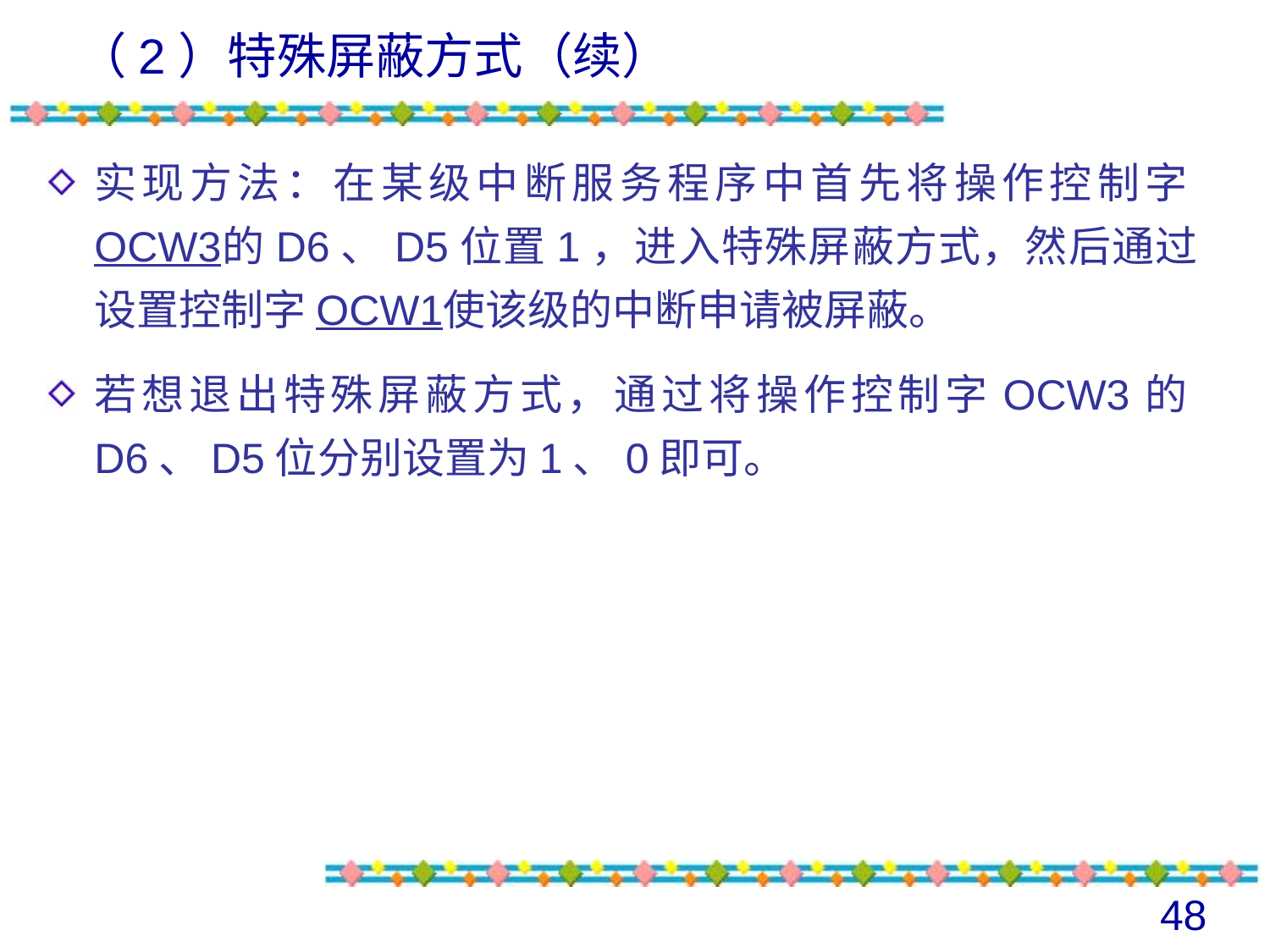

# （2）特殊屏蔽方式（续）
实现方法：在某级中断服务程序中首先将操作控制字OCW3的D6、D5位置1，进入特殊屏蔽方式，然后通过设置控制字OCW1使该级的中断申请被屏蔽。
若想退出特殊屏蔽方式，通过将操作控制字OCW3的D6、D5位分别设置为1、0即可。